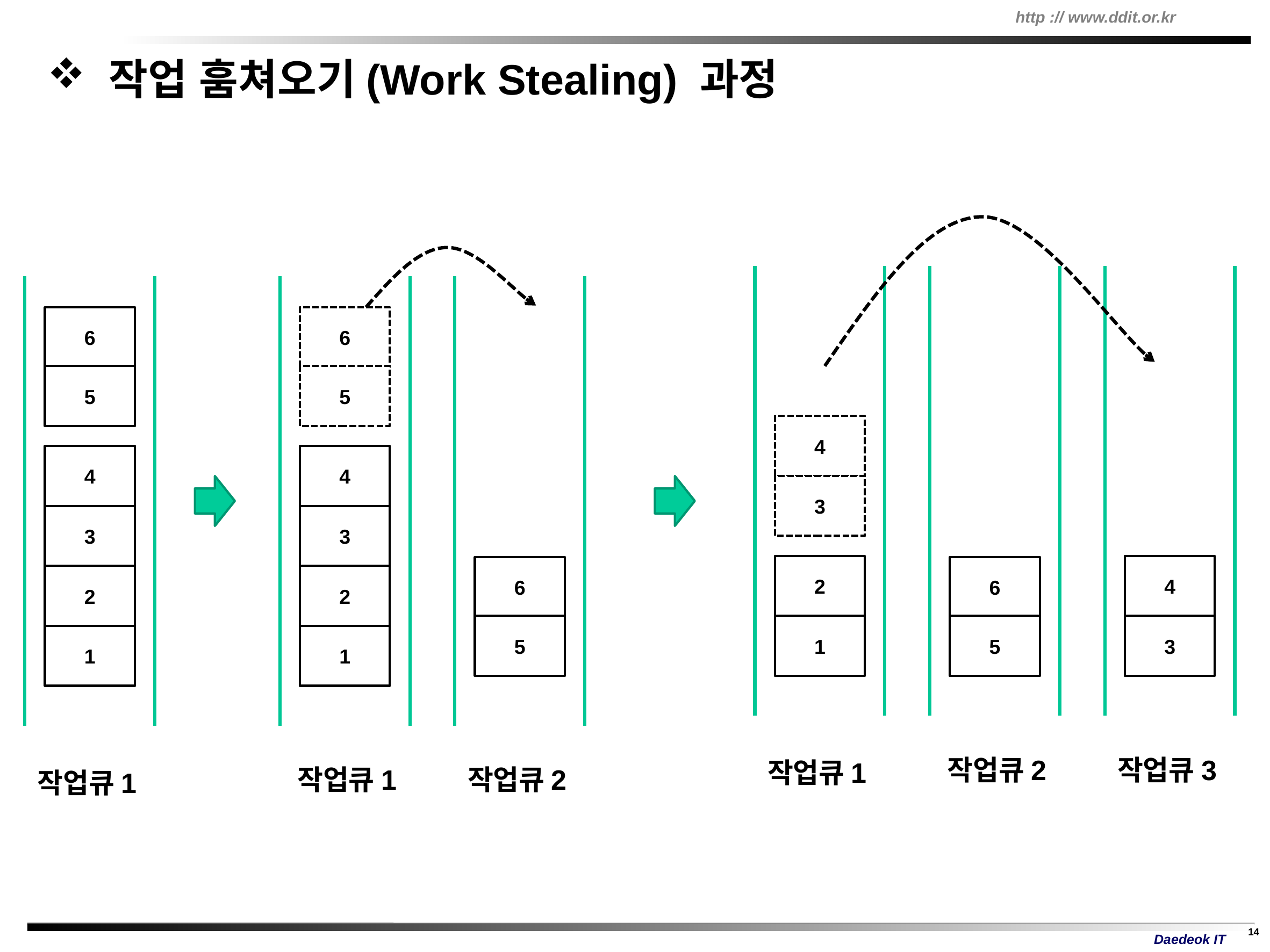

작업 훔쳐오기(Work Stealing) 과정

6
6
5
5
4
4
4

3
3
3
2
4
6
6
2
2
5
1
5
3
1
1
작업큐2
작업큐3
작업큐1
작업큐1
작업큐2
작업큐1